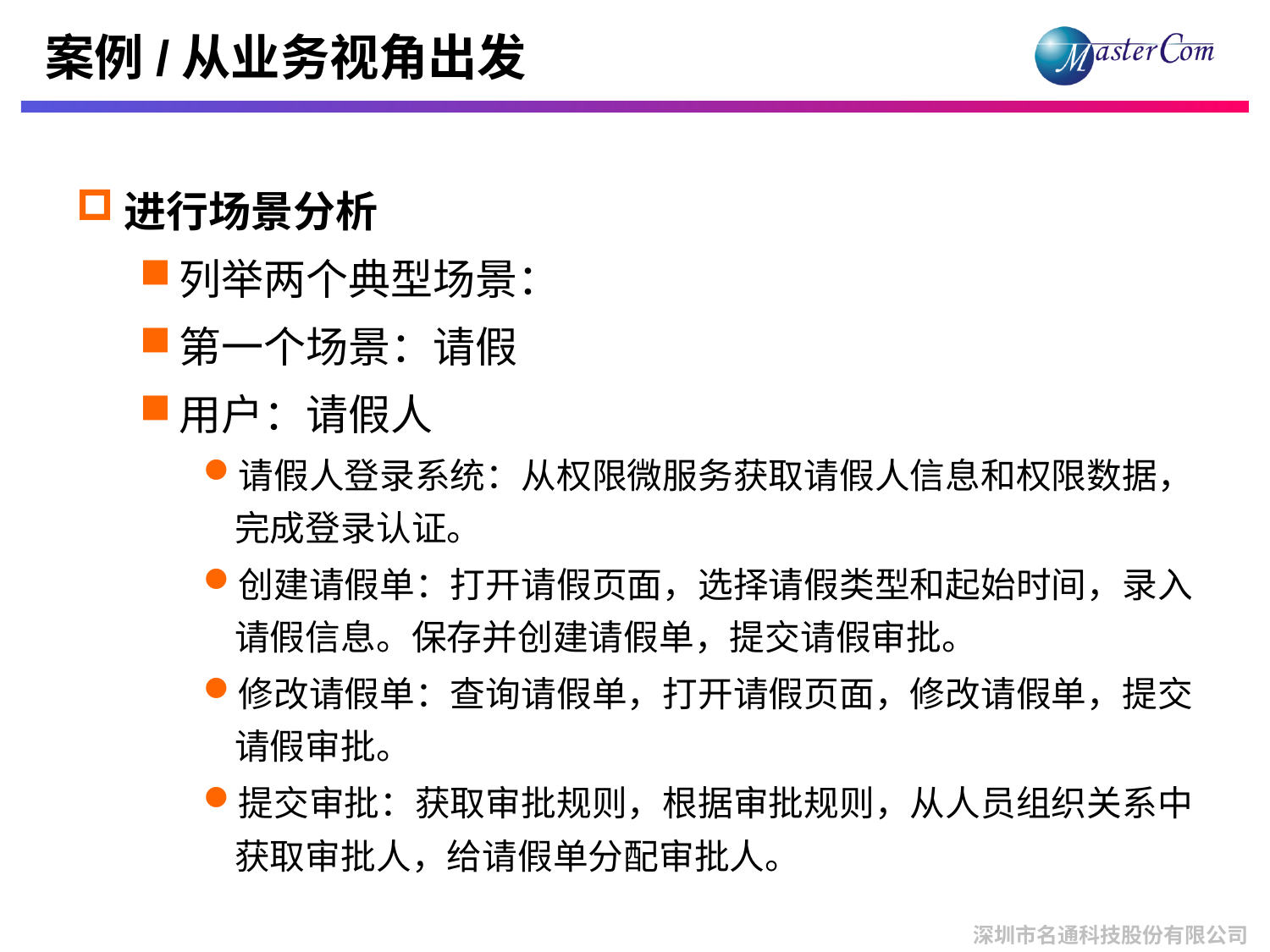

# 案例/从业务视角出发
进行场景分析
列举两个典型场景：
第一个场景：请假
用户：请假人
请假人登录系统：从权限微服务获取请假人信息和权限数据，完成登录认证。
创建请假单：打开请假页面，选择请假类型和起始时间，录入请假信息。保存并创建请假单，提交请假审批。
修改请假单：查询请假单，打开请假页面，修改请假单，提交请假审批。
提交审批：获取审批规则，根据审批规则，从人员组织关系中获取审批人，给请假单分配审批人。